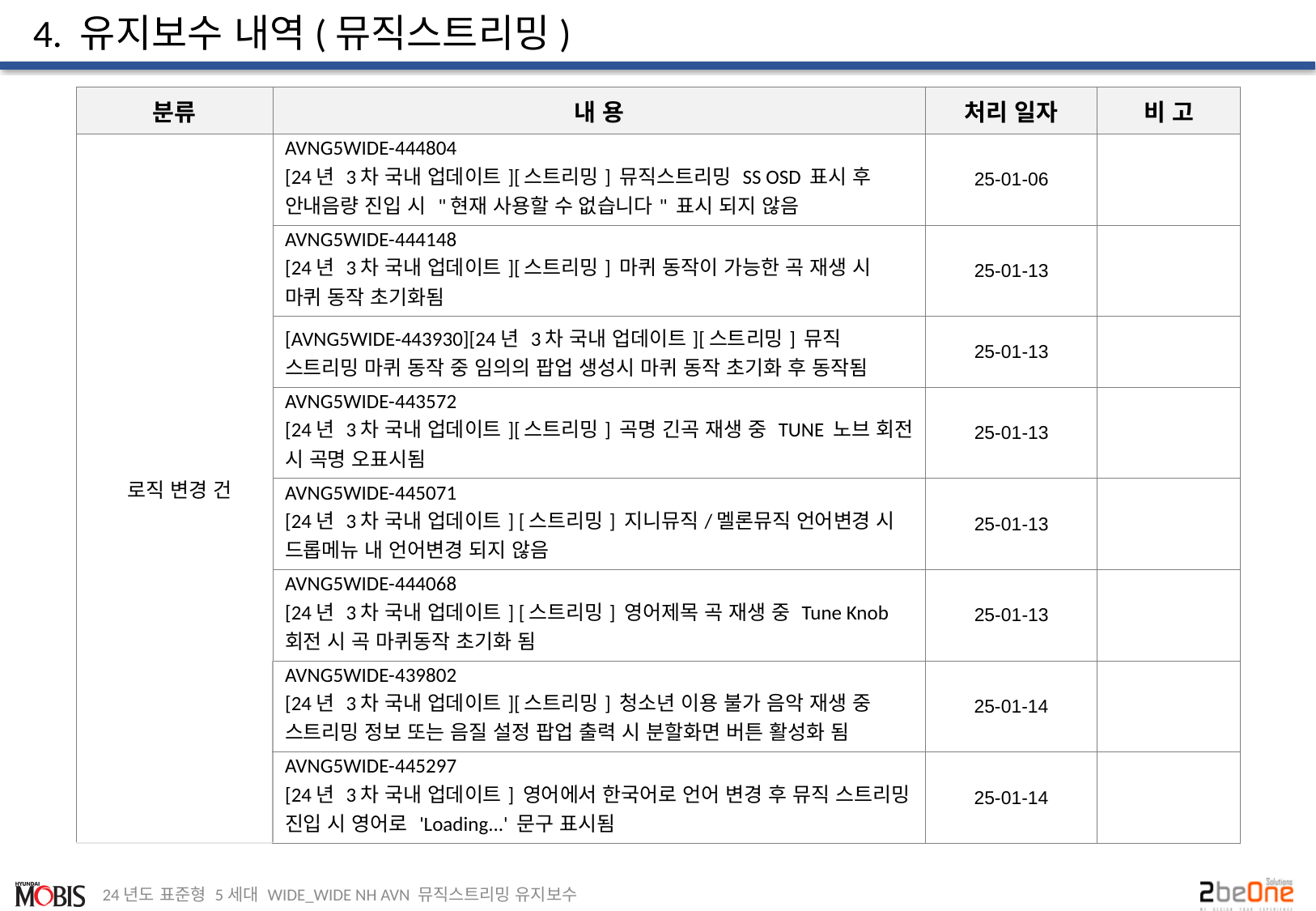

# 4. 유지보수 내역(뮤직스트리밍)
| 분류 | 내 용 | 처리 일자 | 비 고 |
| --- | --- | --- | --- |
| 로직 변경 건 | AVNG5WIDE-444804 [24년 3차 국내 업데이트][스트리밍] 뮤직스트리밍 SS OSD 표시 후 안내음량 진입 시 "현재 사용할 수 없습니다" 표시 되지 않음 | 25-01-06 |  |
|  | AVNG5WIDE-444148 [24년 3차 국내 업데이트][스트리밍] 마퀴 동작이 가능한 곡 재생 시 마퀴 동작 초기화됨 | 25-01-13 |  |
|  | [AVNG5WIDE-443930][24년 3차 국내 업데이트][스트리밍] 뮤직 스트리밍 마퀴 동작 중 임의의 팝업 생성시 마퀴 동작 초기화 후 동작됨 | 25-01-13 |  |
|  | AVNG5WIDE-443572 [24년 3차 국내 업데이트][스트리밍] 곡명 긴곡 재생 중 TUNE 노브 회전 시 곡명 오표시됨 | 25-01-13 |  |
|  | AVNG5WIDE-445071 [24년 3차 국내 업데이트] [스트리밍] 지니뮤직/멜론뮤직 언어변경 시 드롭메뉴 내 언어변경 되지 않음 | 25-01-13 |  |
|  | AVNG5WIDE-444068 [24년 3차 국내 업데이트] [스트리밍] 영어제목 곡 재생 중 Tune Knob 회전 시 곡 마퀴동작 초기화 됨 | 25-01-13 |  |
|  | AVNG5WIDE-439802 [24년 3차 국내 업데이트][스트리밍] 청소년 이용 불가 음악 재생 중 스트리밍 정보 또는 음질 설정 팝업 출력 시 분할화면 버튼 활성화 됨 | 25-01-14 |  |
|  | AVNG5WIDE-445297 [24년 3차 국내 업데이트] 영어에서 한국어로 언어 변경 후 뮤직 스트리밍 진입 시 영어로 'Loading...' 문구 표시됨 | 25-01-14 |  |
24년도 표준형 5세대 WIDE_WIDE NH AVN 뮤직스트리밍 유지보수